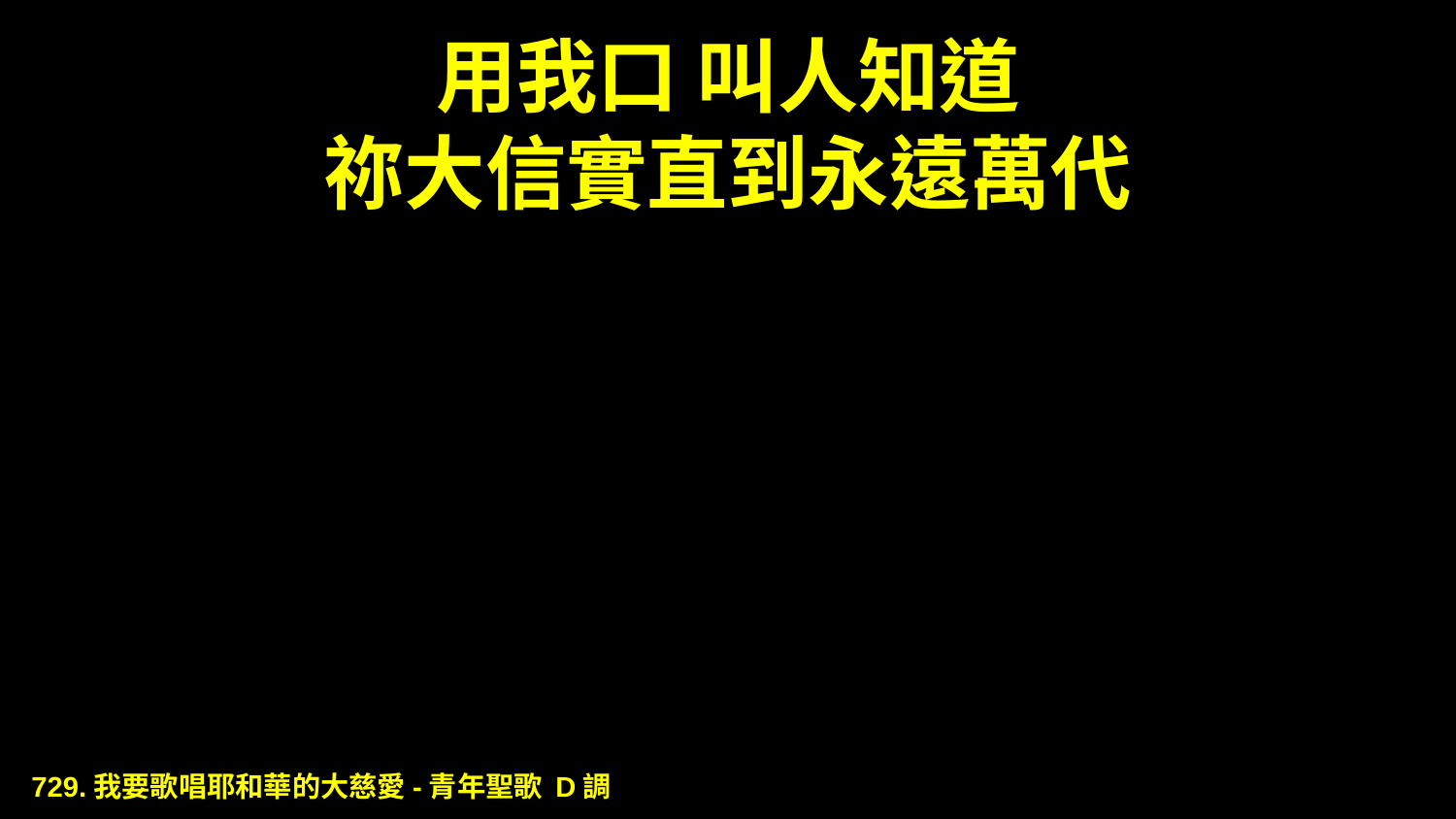

# 用我口 叫人知道 祢大信實直到永遠萬代
729.我要歌唱耶和華的大慈愛-青年聖歌 D調